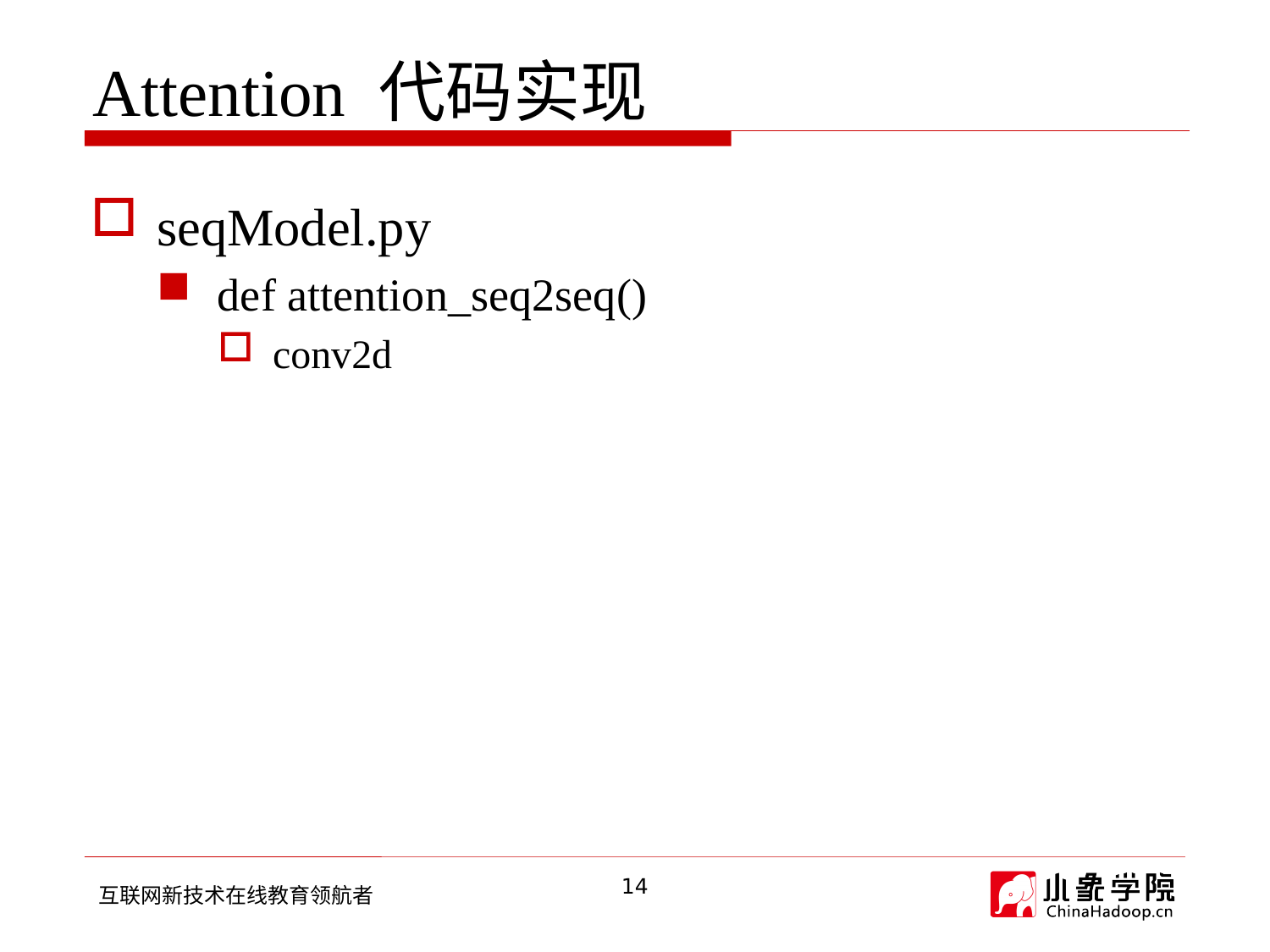

# Attention 代码实现
seqModel.py
def attention_seq2seq()
conv2d

14